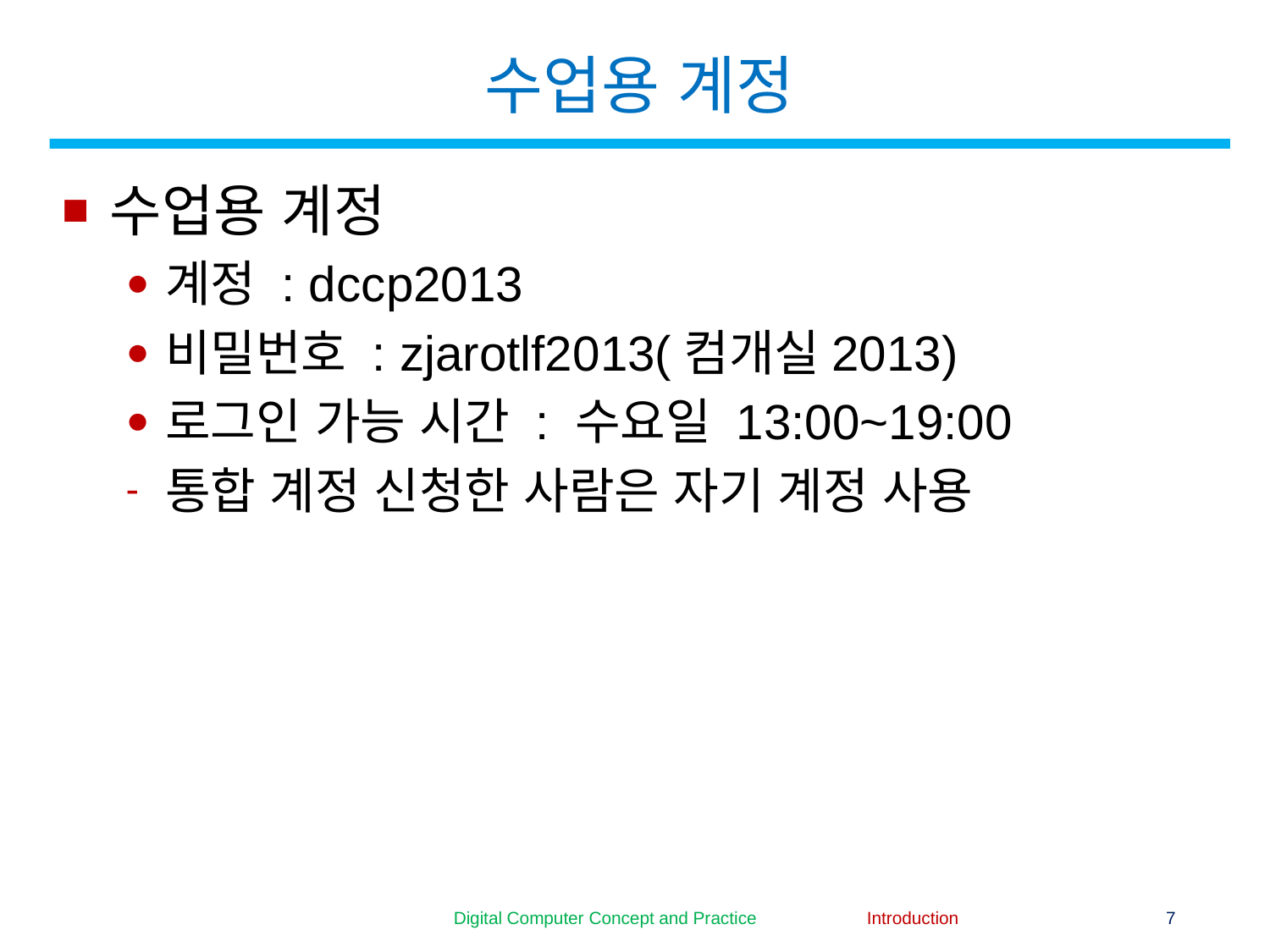

# 수업용 계정
수업용 계정
계정 : dccp2013
비밀번호 : zjarotlf2013(컴개실2013)
로그인 가능 시간 : 수요일 13:00~19:00
통합 계정 신청한 사람은 자기 계정 사용